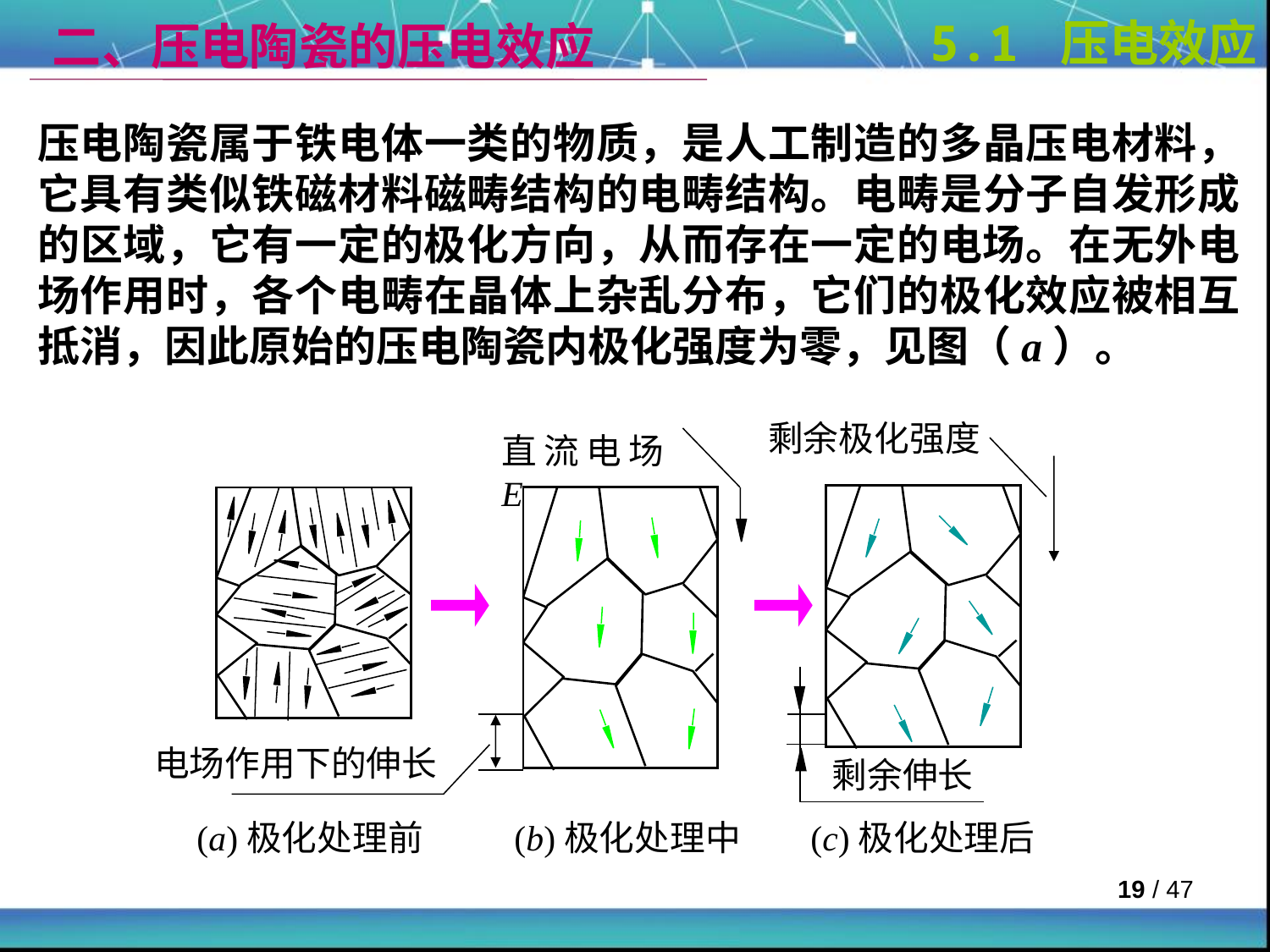

二、压电陶瓷的压电效应
5.1 压电效应

压电陶瓷属于铁电体一类的物质，是人工制造的多晶压电材料，它具有类似铁磁材料磁畴结构的电畴结构。电畴是分子自发形成的区域，它有一定的极化方向，从而存在一定的电场。在无外电场作用时，各个电畴在晶体上杂乱分布，它们的极化效应被相互抵消，因此原始的压电陶瓷内极化强度为零，见图（a）。
剩余极化强度

直流电场E

电场作用下的伸长

剩余伸长

(a)极化处理前
(b)极化处理中
(c)极化处理后
19 / 47